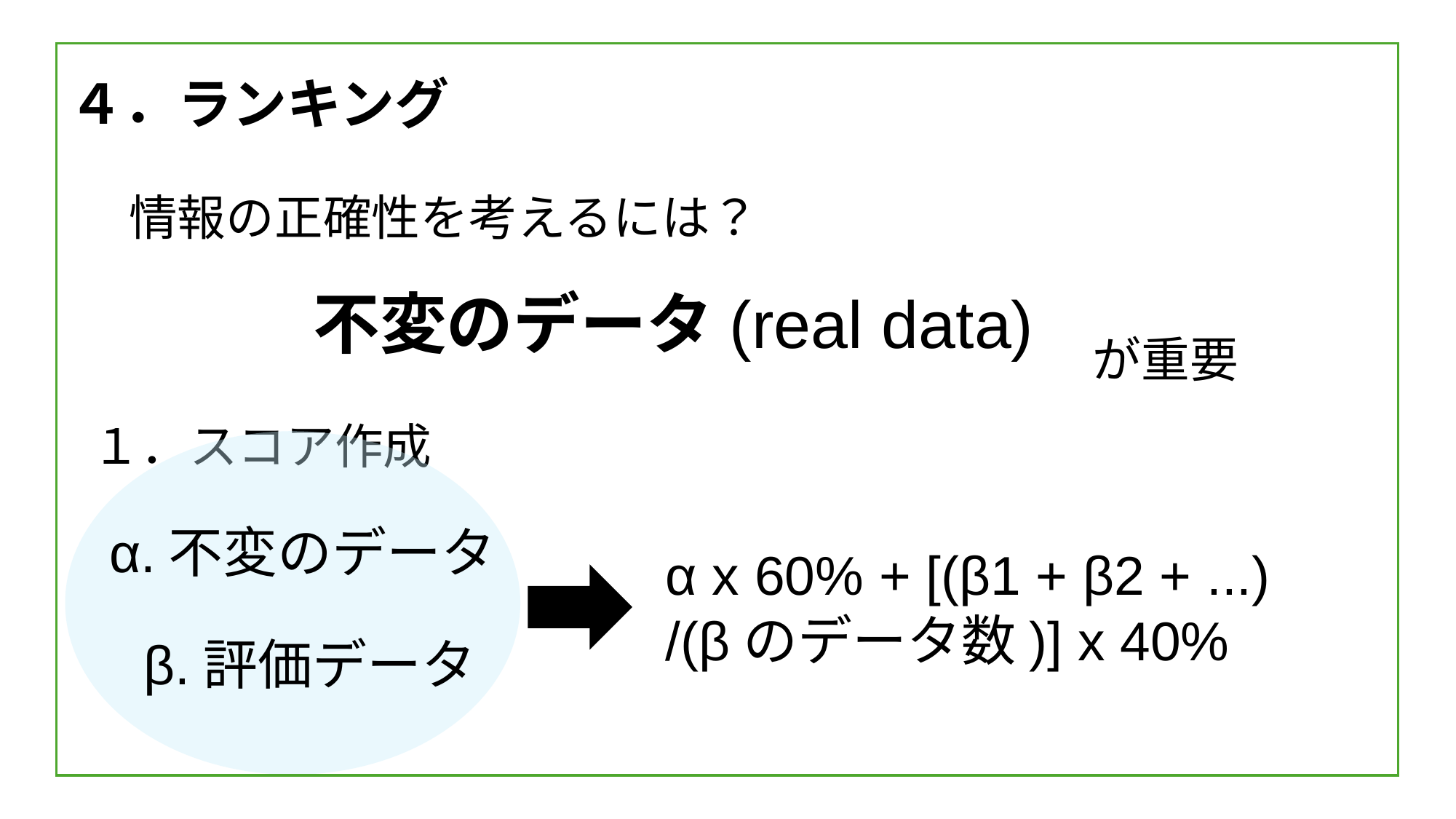

# ４．ランキング
情報の正確性を考えるには？
不変のデータ(real data)
が重要
１．スコア作成

α.不変のデータ
α x 60% + [(β1 + β2 + ...)
/(βのデータ数)] x 40%

β.評価データ